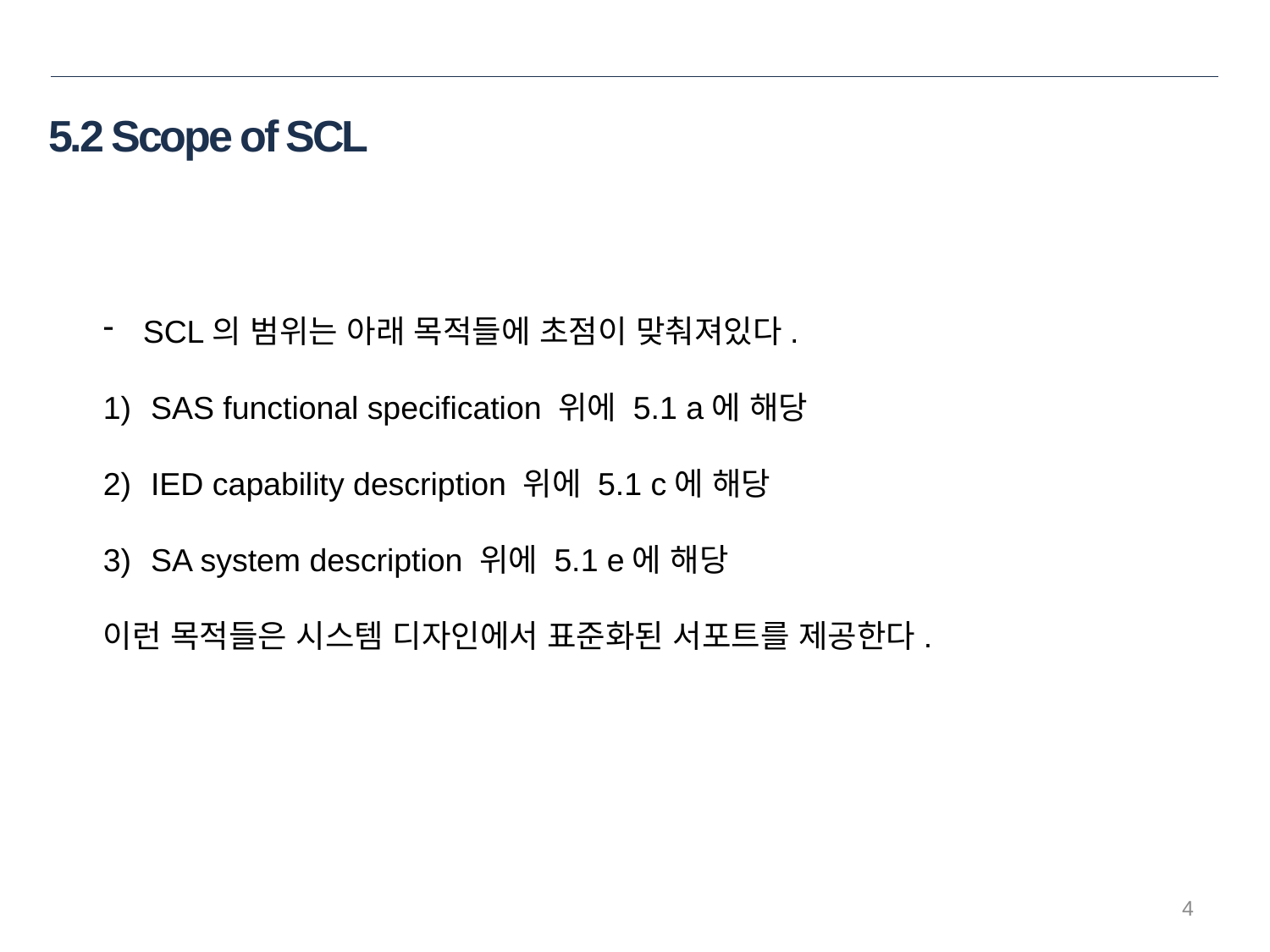

5.2 Scope of SCL

SCL의 범위는 아래 목적들에 초점이 맞춰져있다.

SAS functional specification 위에 5.1 a에 해당

IED capability description 위에 5.1 c에 해당

SA system description 위에 5.1 e에 해당

이런 목적들은 시스템 디자인에서 표준화된 서포트를 제공한다.

4